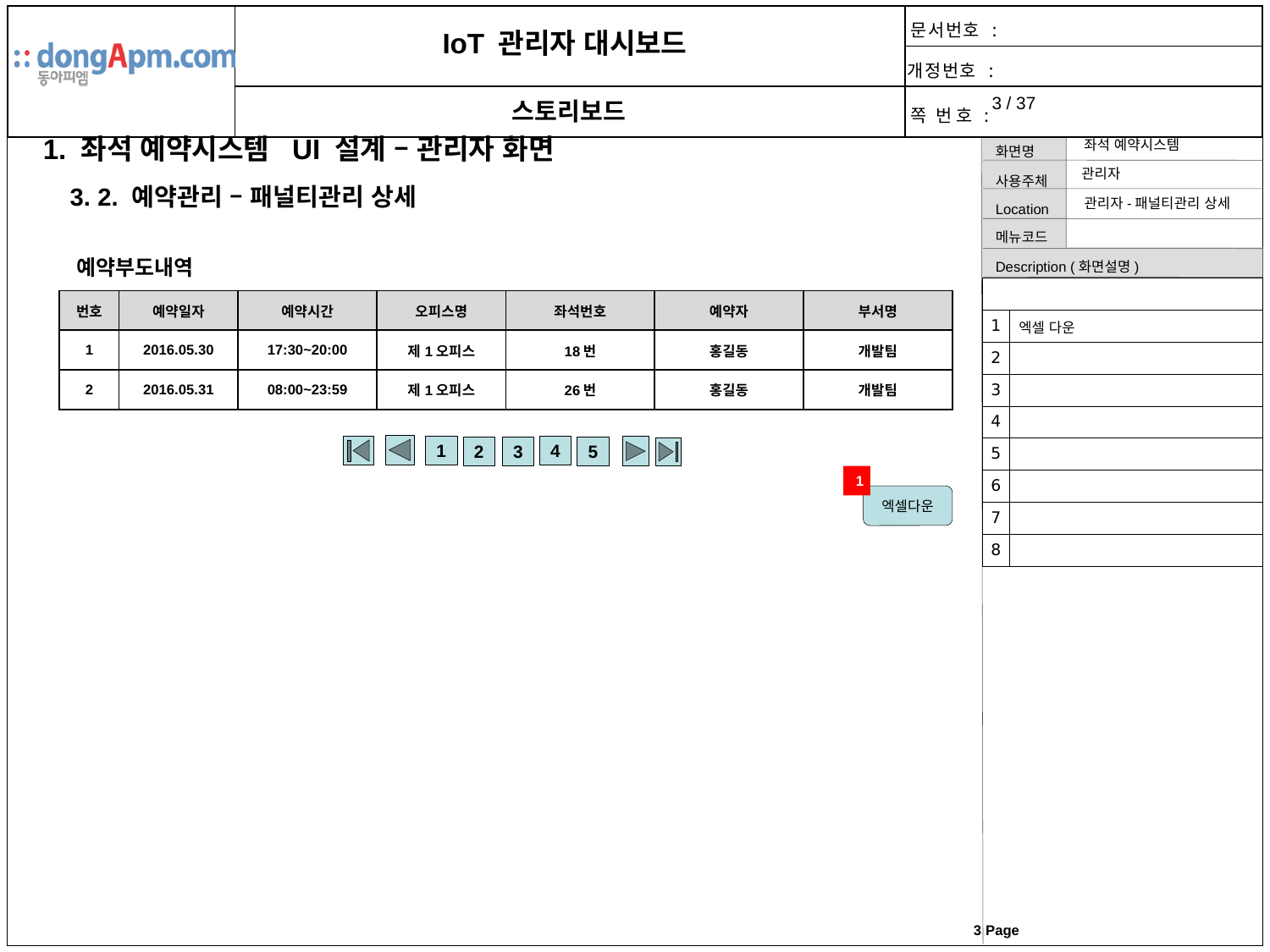

1. 좌석 예약시스템  UI 설계 – 관리자 화면
좌석 예약시스템
관리자
3. 2. 예약관리 – 패널티관리 상세
관리자-패널티관리 상세
예약부도내역
|  |  |
| --- | --- |
| 1 | 엑셀 다운 |
| 2 |  |
| 3 |  |
| 4 |  |
| 5 |  |
| 6 |  |
| 7 |  |
| 8 |  |
| 번호 | 예약일자 | 예약시간 | 오피스명 | 좌석번호 | 예약자 | 부서명 |
| --- | --- | --- | --- | --- | --- | --- |
| 1 | 2016.05.30 | 17:30~20:00 | 제1오피스 | 18번 | 홍길동 | 개발팀 |
| 2 | 2016.05.31 | 08:00~23:59 | 제1오피스 | 26번 | 홍길동 | 개발팀 |

4

1

5
2
3

1
엑셀다운